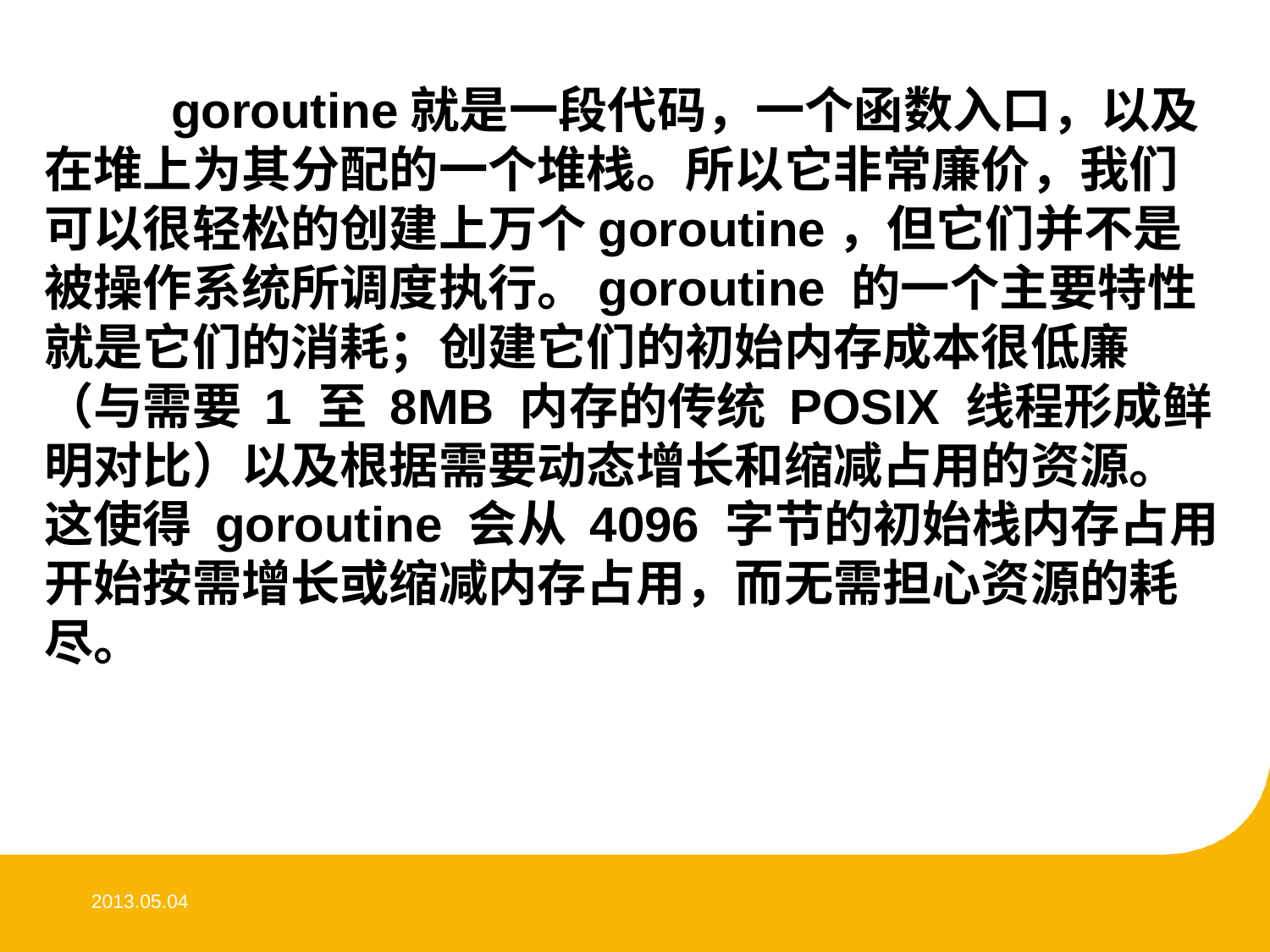

goroutine就是一段代码，一个函数入口，以及在堆上为其分配的一个堆栈。所以它非常廉价，我们可以很轻松的创建上万个goroutine，但它们并不是被操作系统所调度执行。goroutine 的一个主要特性就是它们的消耗；创建它们的初始内存成本很低廉（与需要 1 至 8MB 内存的传统 POSIX 线程形成鲜明对比）以及根据需要动态增长和缩减占用的资源。这使得 goroutine 会从 4096 字节的初始栈内存占用开始按需增长或缩减内存占用，而无需担心资源的耗尽。
2013.05.04
13